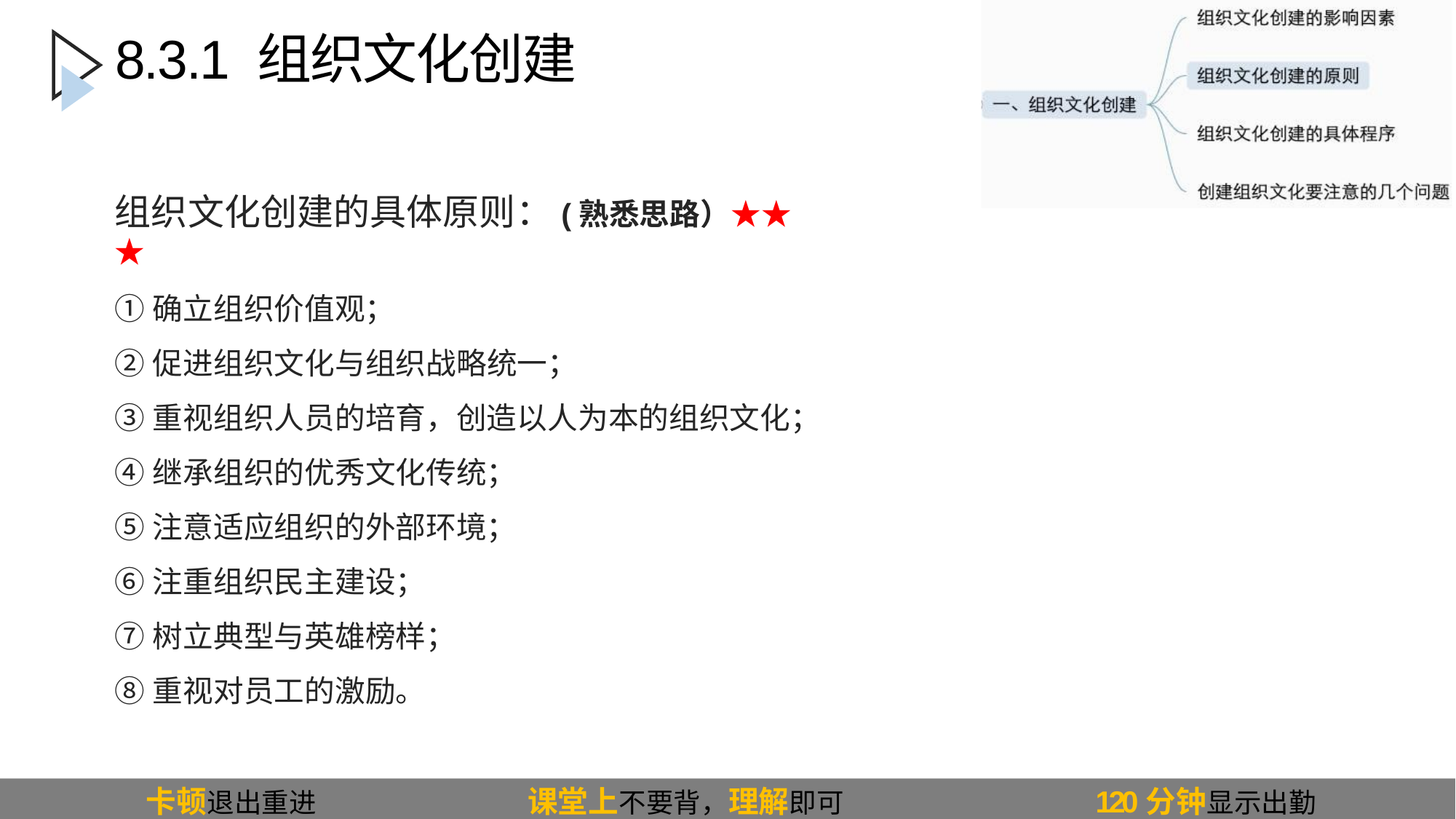

# 8.3.1 组织文化创建
组织文化创建的具体原则：(熟悉思路）★★★
①确立组织价值观；
②促进组织文化与组织战略统一；
③重视组织人员的培育，创造以人为本的组织文化；
④继承组织的优秀文化传统；
⑤注意适应组织的外部环境；
⑥注重组织民主建设；
⑦树立典型与英雄榜样；
⑧重视对员工的激励。
卡顿退出重进
课堂上不要背，理解即可
120分钟显示出勤